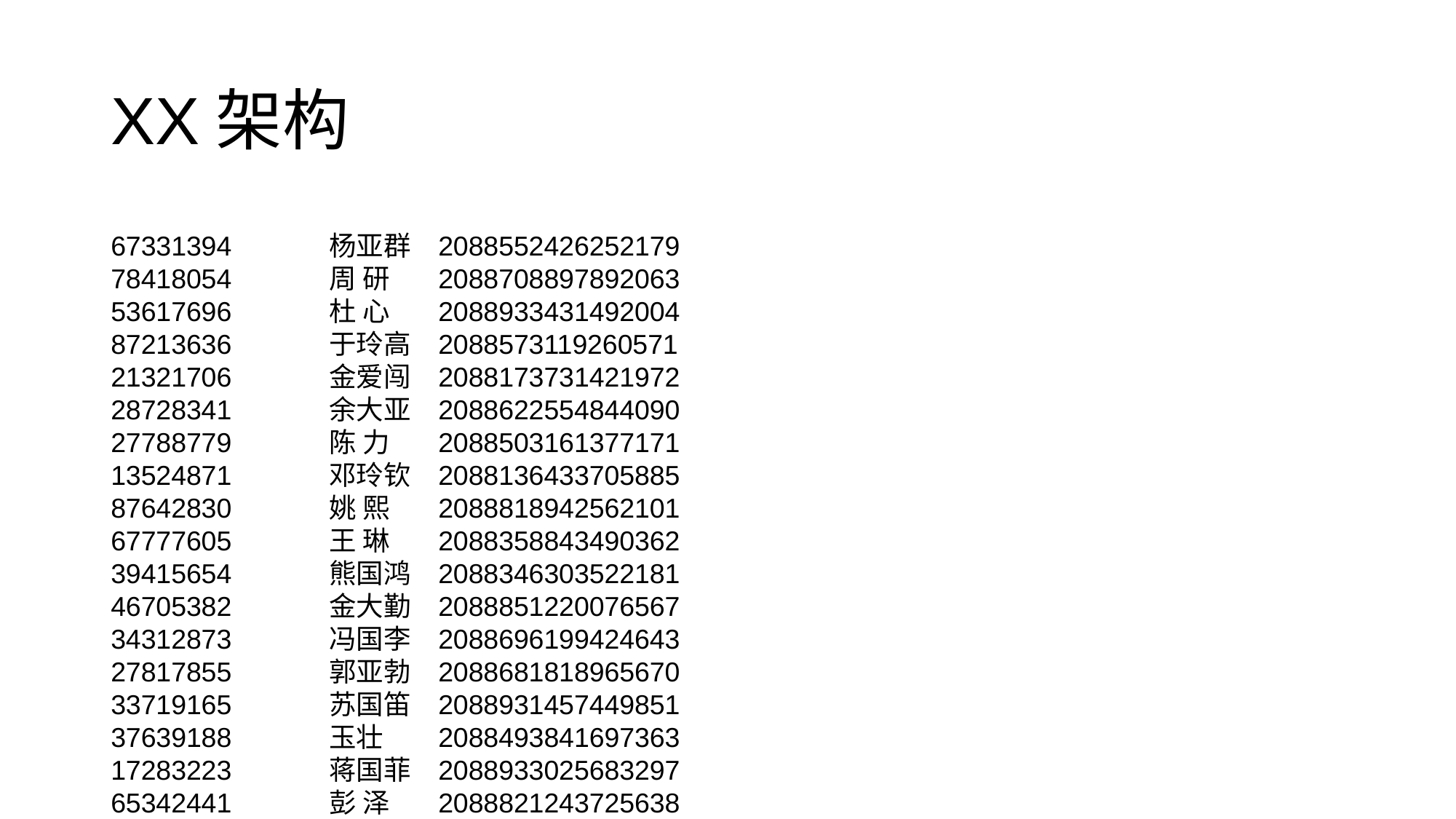

# XX架构
67331394	杨亚群	2088552426252179
78418054	周 研	2088708897892063
53617696	杜 心	2088933431492004
87213636	于玲高	2088573119260571
21321706	金爱闯	2088173731421972
28728341	余大亚	2088622554844090
27788779	陈 力	2088503161377171
13524871	邓玲钦	2088136433705885
87642830	姚 熙	2088818942562101
67777605	王 琳	2088358843490362
39415654	熊国鸿	2088346303522181
46705382	金大勤	2088851220076567
34312873	冯国李	2088696199424643
27817855	郭亚勃	2088681818965670
33719165	苏国笛	2088931457449851
37639188	玉壮	2088493841697363
17283223	蒋国菲	2088933025683297
65342441	彭 泽	2088821243725638
77352712	曹爱普	2088226226049574
13832553	钟爱隽	2088553870988553
74901234	萧 琛	2088502469220744
86326878	曹爱特	2088076103378367
77281046	周国韬	2088161894206314
31042721	萧 静	2088886762034758
96142161	石 泰	2088451555841097
74147278	范 圆	2088893471850434
05684414	杜强爽	2088963807953673
96187987	于亚然	2088713860050436
49783212	孙西隽	2088652340939407
62889504	刘亚苗	2088941209089683
61506776	许强佩	2088406479577732
45544642	丁国迅	2088331993475338
32582512	叶国垒	2088613473539492
86447934	熊大广	2088376824432167
05247999	胡亚淮	2088856812415458
02577215	蒋爱童	2088451707273755
27335629	潘玲悦	2088838637712318
42147818	朱玉垚	2088632498899646
08973802	周 夭	2088533615390623
82183374	高爱阔	2088591169726584
79681482	谭亚声	2088031264703452
45787105	马爱娜	2088482029309156
32147545	唐西柯	2088183375691546
85713873	姜大晟	2088848050848018
71312741	梁玉奔	2088326813355944
70429711	陈立键	2088902204559651
83622316	林西翀	2088426386539950
40711276	郭西娟	2088698547922429
30047670	姚立烨	2088521139542115
84118630	徐玲广	2088301396621869
28488711	杜爱青	2088713527478295
46946525	何立彦	2088528831122743
57456195	冯亚凤	2088941843576469
48968263	强潇	2088988481438286
28235667	谢 炬	2088378173256037
61667272	汪爱旻	2088401078424471
96503414	谢爱幸	2088452177713272
90546122	许西裕	2088332224384628
68079528	夏玲韦	2088768331460365
02745883	丁爱达	2088283968768777
06353218	邹亚锐	2088711716497234
46551520	高 立	2088052160213521
84638107	罗立游	2088412661889075
41850021	廖西秋	2088023306751765
84117617	傅国彪	2088562653372302
83633826	蒋玲然	2088301383628753
68764761	戴 麟	2088272124505556
53649347	萧 猛	2088003740117928
37883050	冯 岚	2088761618071622
42323147	白 骏	2088932040618298
15313419	李 嘉	2088881427081752
14730996	田强珉	2088281099848501
27828069	谢强灿	2088143867108414
37323346	戴 宾	2088771378589769
68274217	林国志	2088806728222433
30646850	黄爱桐	2088201869034069
77382476	张玲琛	2088876199389515
64717080	冯国印	2088621137170629
87730783	方爱操	2088951387907991
85876867	薛西通	2088438648005524
65922469	吴国飞	2088146267748465
14131478	吕 韶	2088196995322137
20136382	郝 登	2088422976237985
30493712	戴立义	2088013550095316
58720427	于 波	2088216967340748
34778668	杜立乐	2088678120075334
55468180	马玲海	2088816212256261
64788727	郭强蔚	2088942316707143
82178337	傅国岭	2088113933169712
70575552	汪强祥	2088096006580371
73666744	袁玉雁	2088788567205963
83448500	阎强超	2088443836611627
98654304	任大臻	2088381624436624
63126267	沈玉勃	2088731120130536
35842040	杨立魏	2088956793607343
43428770	袁爱庚	2088053684173760
05732702	韩 同	2088192945819866
83251329	陆爱力	2088431538957973
44885679	赵大圣	2088373715371004
06761464	郭大韶	2088658962966901